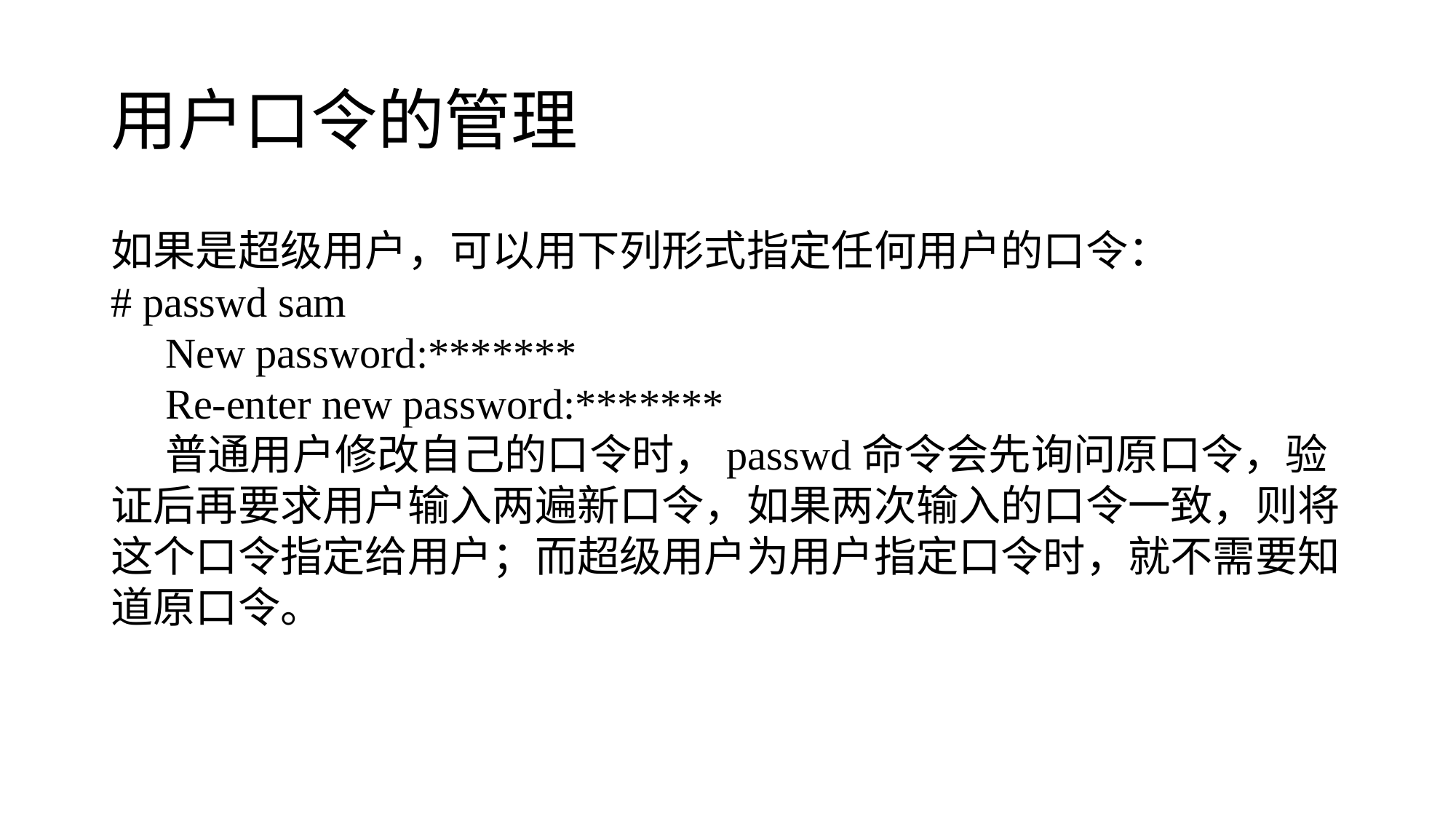

# 用户口令的管理
如果是超级用户，可以用下列形式指定任何用户的口令：
# passwd sam
New password:*******
Re-enter new password:*******
普通用户修改自己的口令时，passwd命令会先询问原口令，验证后再要求用户输入两遍新口令，如果两次输入的口令一致，则将这个口令指定给用户；而超级用户为用户指定口令时，就不需要知道原口令。